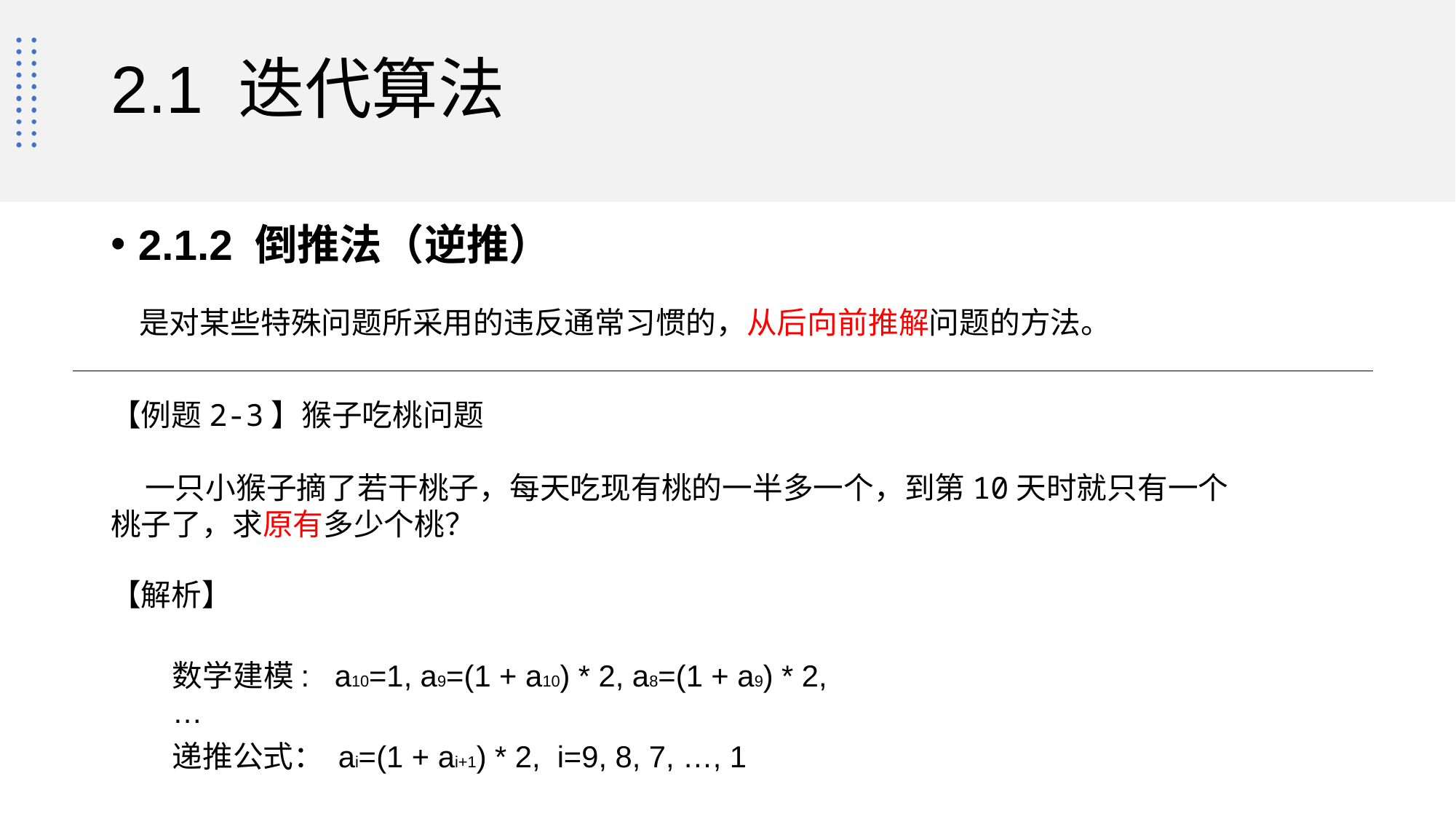

# 2.1 迭代算法
2.1.2 倒推法（逆推）
是对某些特殊问题所采用的违反通常习惯的，从后向前推解问题的方法。
【例题2-3】猴子吃桃问题

    一只小猴子摘了若干桃子，每天吃现有桃的一半多一个，到第10天时就只有一个桃子了，求原有多少个桃？
【解析】
数学建模:   a10=1, a9=(1 + a10) * 2, a8=(1 + a9) * 2,  …
递推公式： ai=(1 + ai+1) * 2,  i=9, 8, 7, …, 1